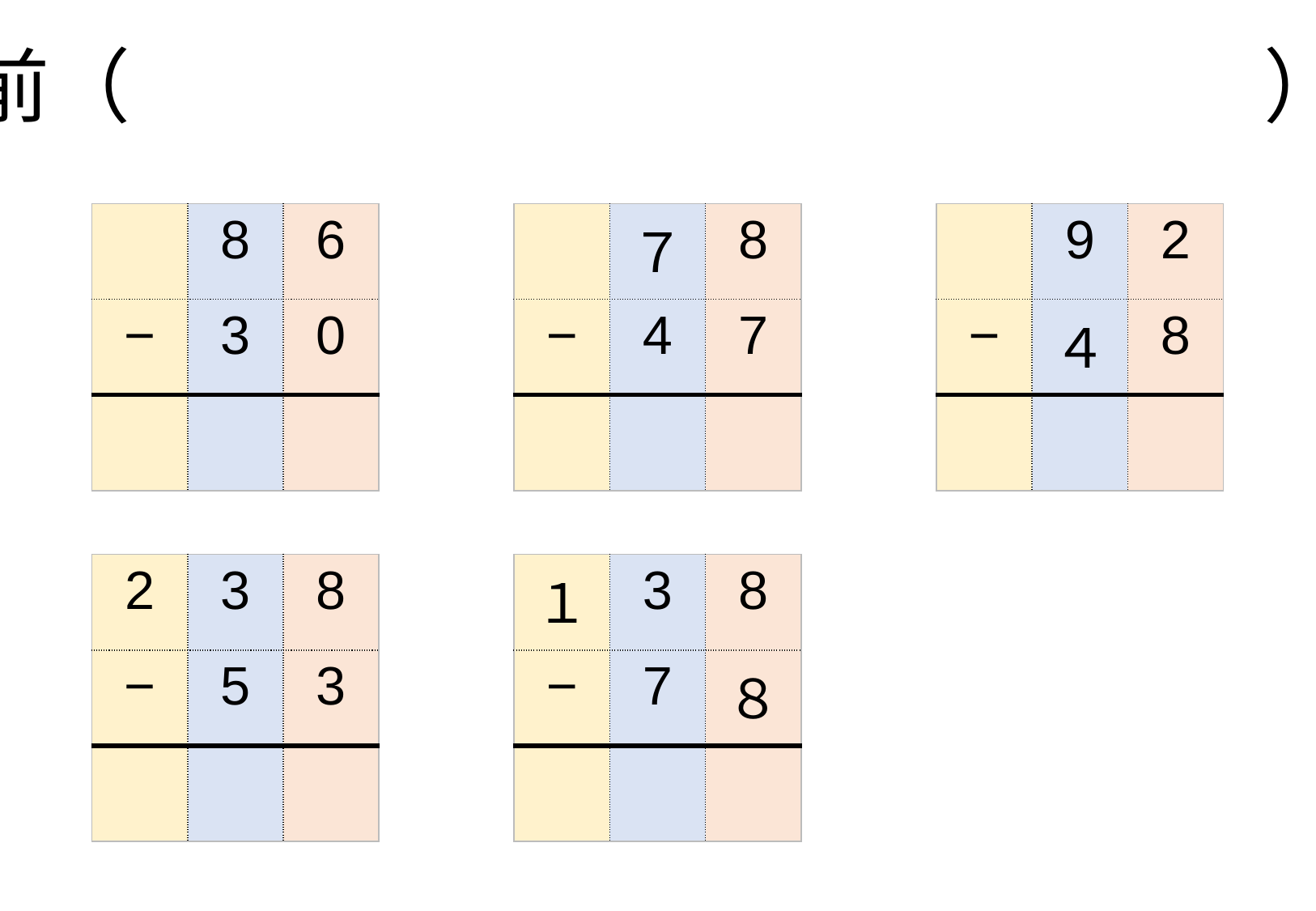

名前（　　　　　　　　　　　　　　）
|  | 8 | 6 |
| --- | --- | --- |
| − | 3 | 0 |
|  |  |  |
|  | ７ | 8 |
| --- | --- | --- |
| − | 4 | 7 |
|  |  |  |
|  | 9 | 2 |
| --- | --- | --- |
| − | ４ | 8 |
|  |  |  |
| 2 | 3 | 8 |
| --- | --- | --- |
| − | 5 | 3 |
|  |  |  |
| １ | 3 | 8 |
| --- | --- | --- |
| − | 7 | ８ |
|  |  |  |